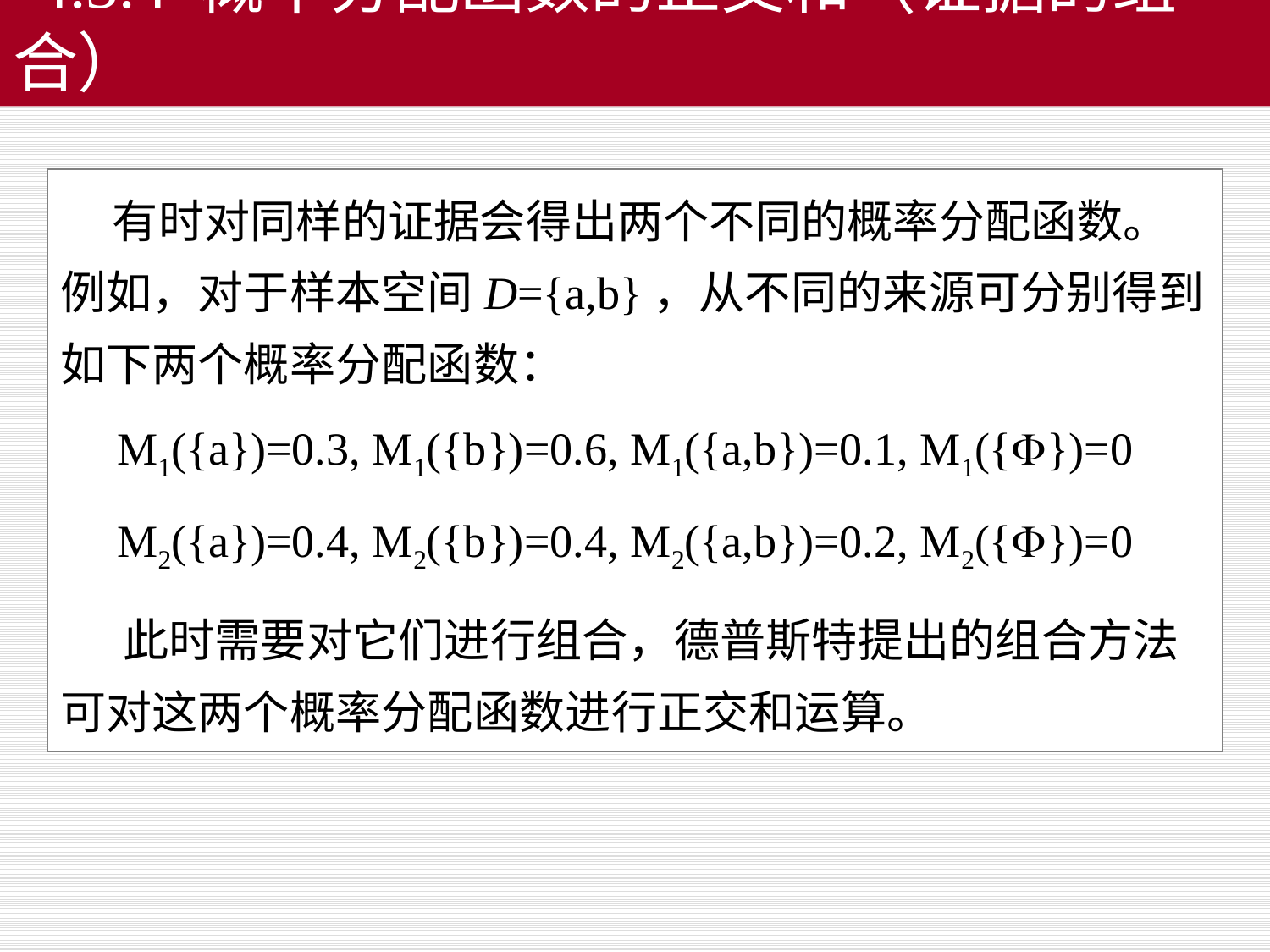

# 4.3.4 概率分配函数的正交和（证据的组合）

    有时对同样的证据会得出两个不同的概率分配函数。例如，对于样本空间D={a,b}，从不同的来源可分别得到如下两个概率分配函数：
     M1({a})=0.3, M1({b})=0.6, M1({a,b})=0.1, M1({Φ})=0
     M2({a})=0.4, M2({b})=0.4, M2({a,b})=0.2, M2({Φ})=0
     此时需要对它们进行组合，德普斯特提出的组合方法可对这两个概率分配函数进行正交和运算。

46